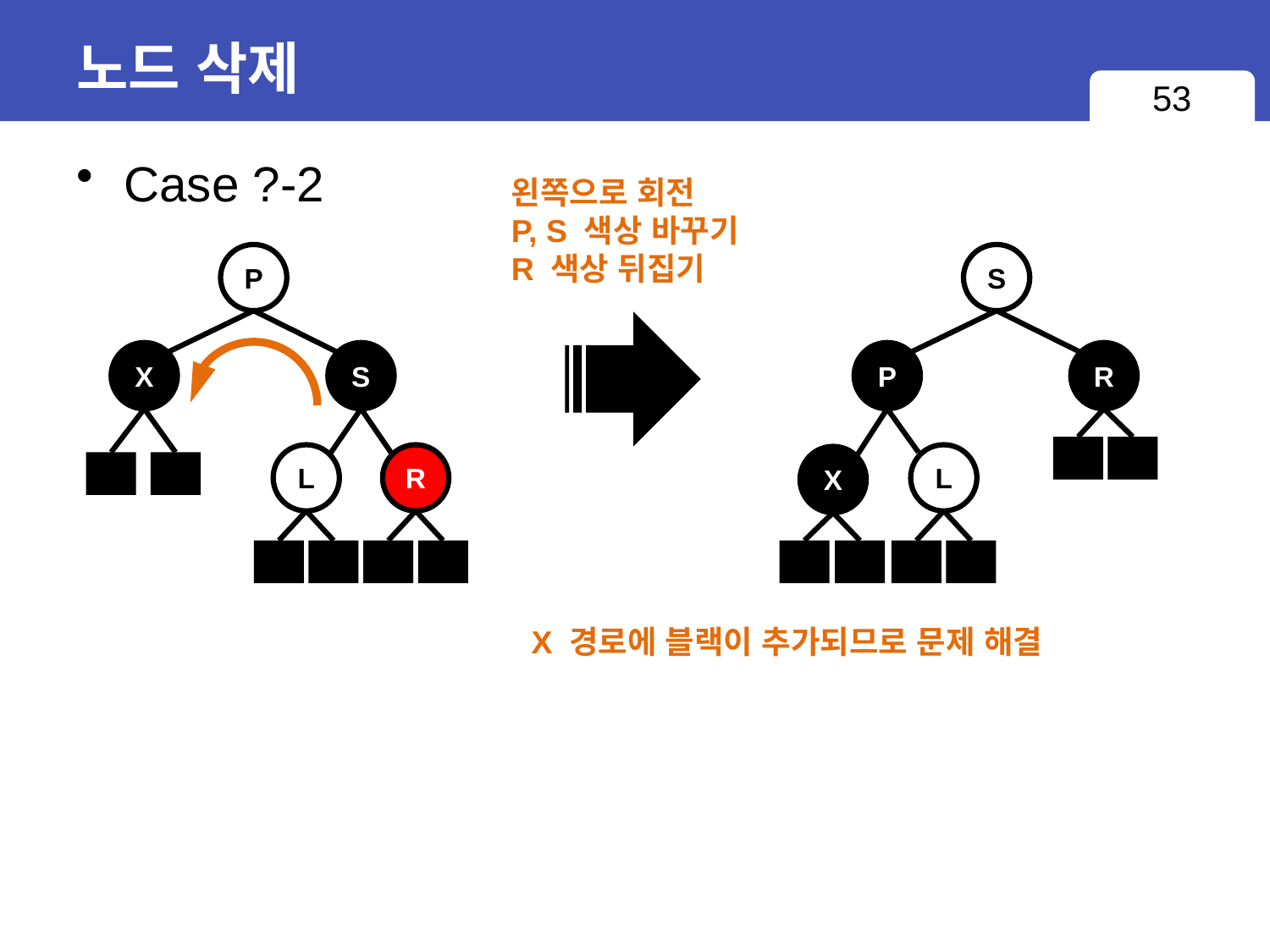

# 노드 삭제
53
Case ?-2
왼쪽으로 회전
P, S 색상 바꾸기
R 색상 뒤집기
P
S

S
R
X
P

L
R
L
X

X 경로에 블랙이 추가되므로 문제 해결